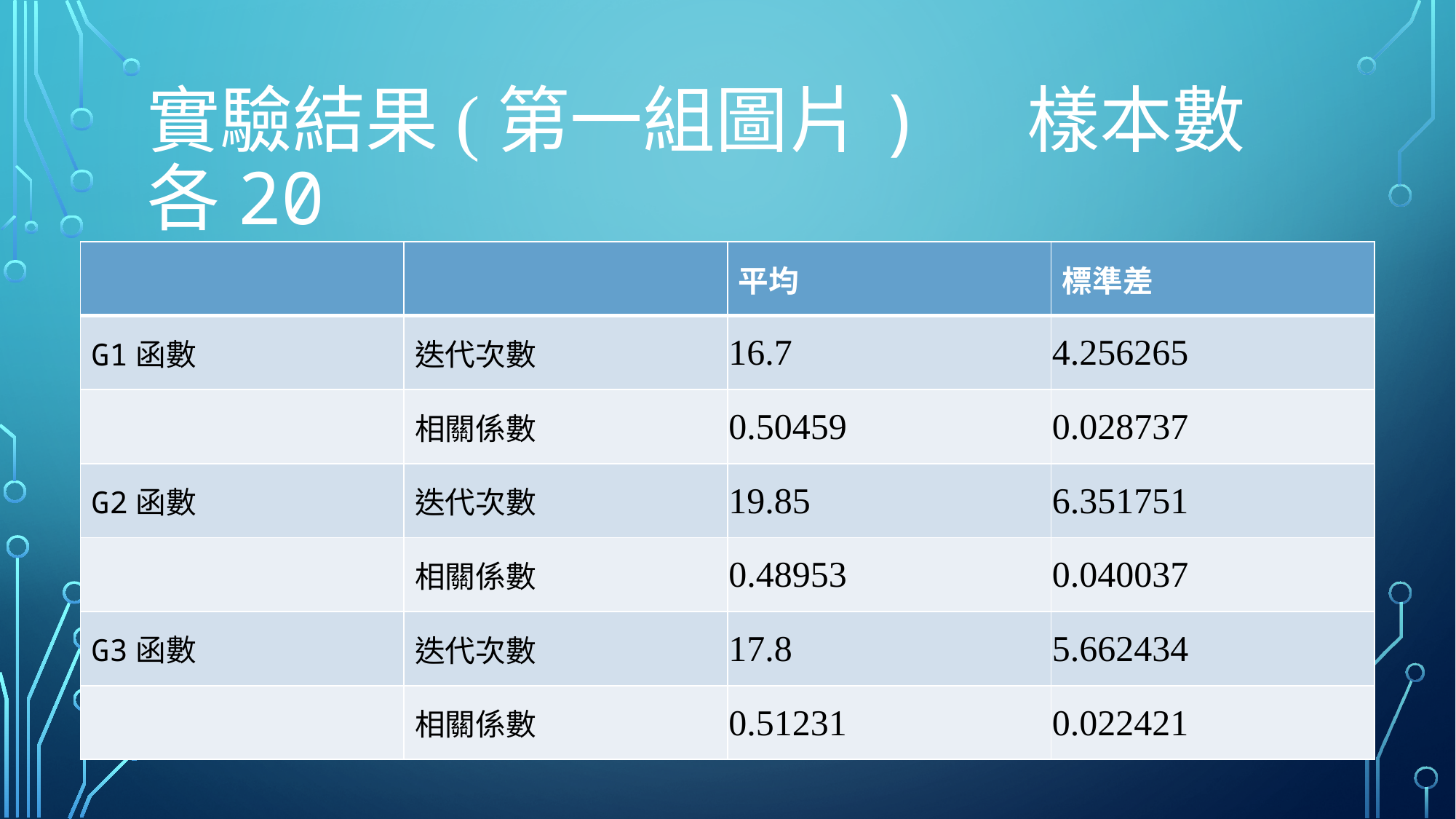

# 實驗結果(第一組圖片)  樣本數各20
|  |  | 平均 | 標準差 |
| --- | --- | --- | --- |
| G1函數 | 迭代次數 | 16.7 | 4.256265 |
|  | 相關係數 | 0.50459 | 0.028737 |
| G2函數 | 迭代次數 | 19.85 | 6.351751 |
|  | 相關係數 | 0.48953 | 0.040037 |
| G3函數 | 迭代次數 | 17.8 | 5.662434 |
|  | 相關係數 | 0.51231 | 0.022421 |